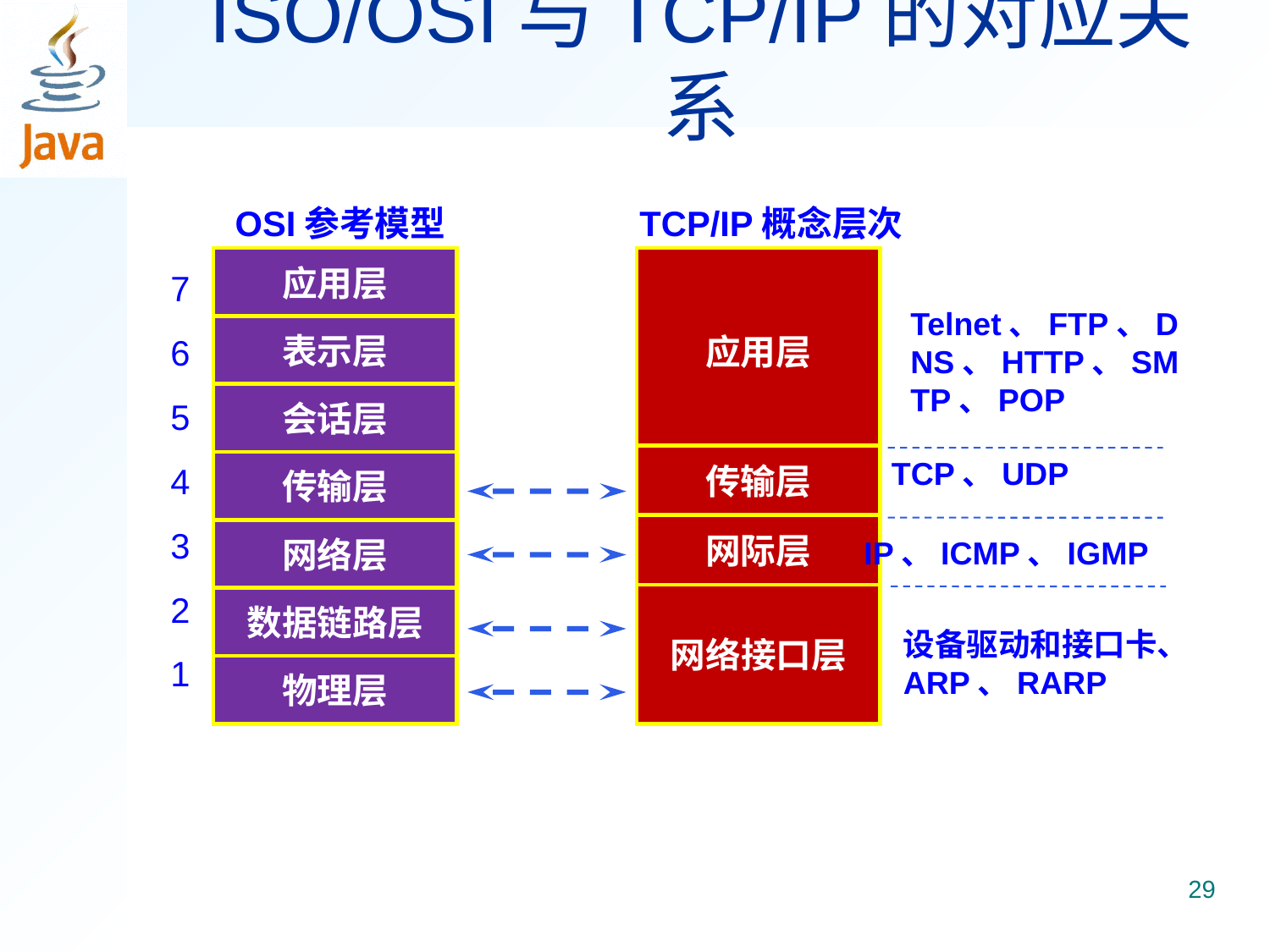

# ISO/OSI与TCP/IP的对应关系
OSI参考模型
TCP/IP概念层次
应用层
表示层
会话层
传输层
网络层
数据链路层
物理层
应用层
传输层
网际层
网络接口层
7
6
5
4
3
2
1
Telnet、FTP、DNS、HTTP、SMTP、POP

TCP、UDP

IP、ICMP、IGMP

设备驱动和接口卡、ARP、RARP